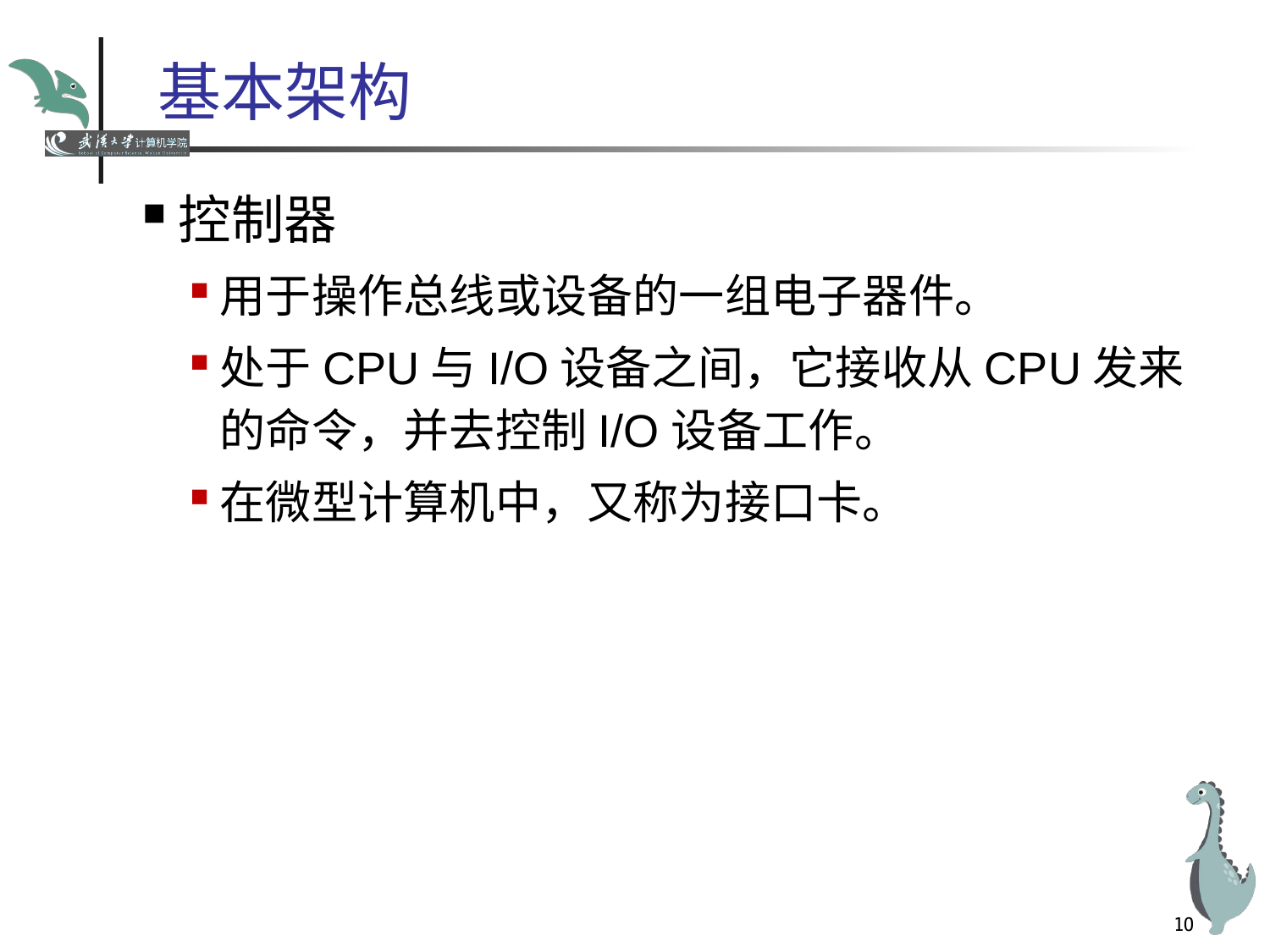

# 基本架构
控制器
用于操作总线或设备的一组电子器件。
处于CPU与I/O设备之间，它接收从CPU发来的命令，并去控制I/O设备工作。
在微型计算机中，又称为接口卡。
10